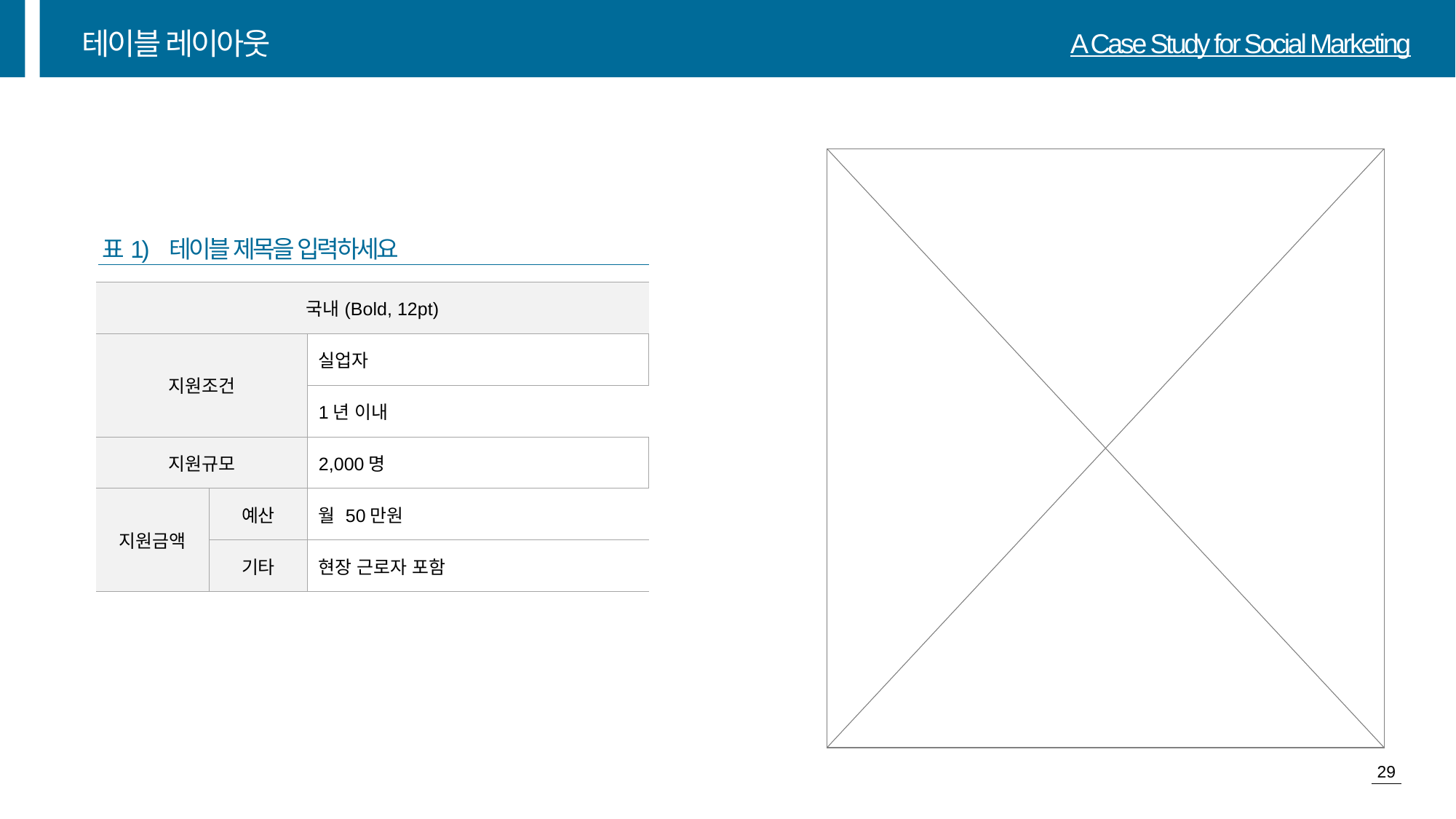

테이블 레이아웃

표1)   테이블 제목을 입력하세요
| 국내(Bold, 12pt) |  |  |
| --- | --- | --- |
| 지원조건 |  | 실업자 |
|  |  | 1년 이내 |
| 지원규모 |  | 2,000명 |
| 지원금액 | 예산 | 월 50만원 |
|  | 기타 | 현장 근로자 포함 |